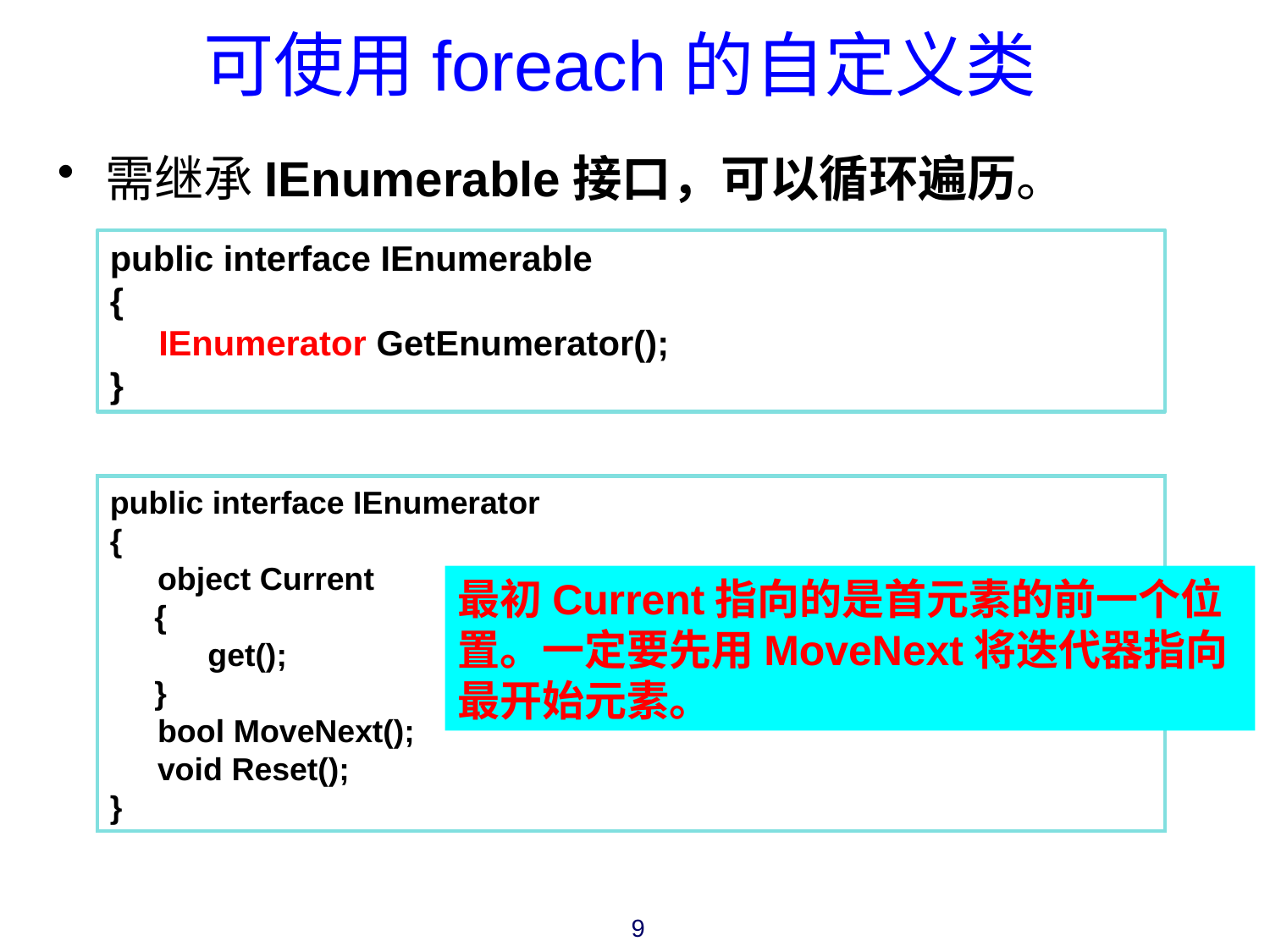

可使用foreach的自定义类
需继承IEnumerable接口，可以循环遍历。
public interface IEnumerable
{
     IEnumerator GetEnumerator();
}
public interface IEnumerator
{
	object Current
     {
           get();
     }
	bool MoveNext();
	void Reset();
}
最初Current指向的是首元素的前一个位置。一定要先用MoveNext将迭代器指向最开始元素。
9